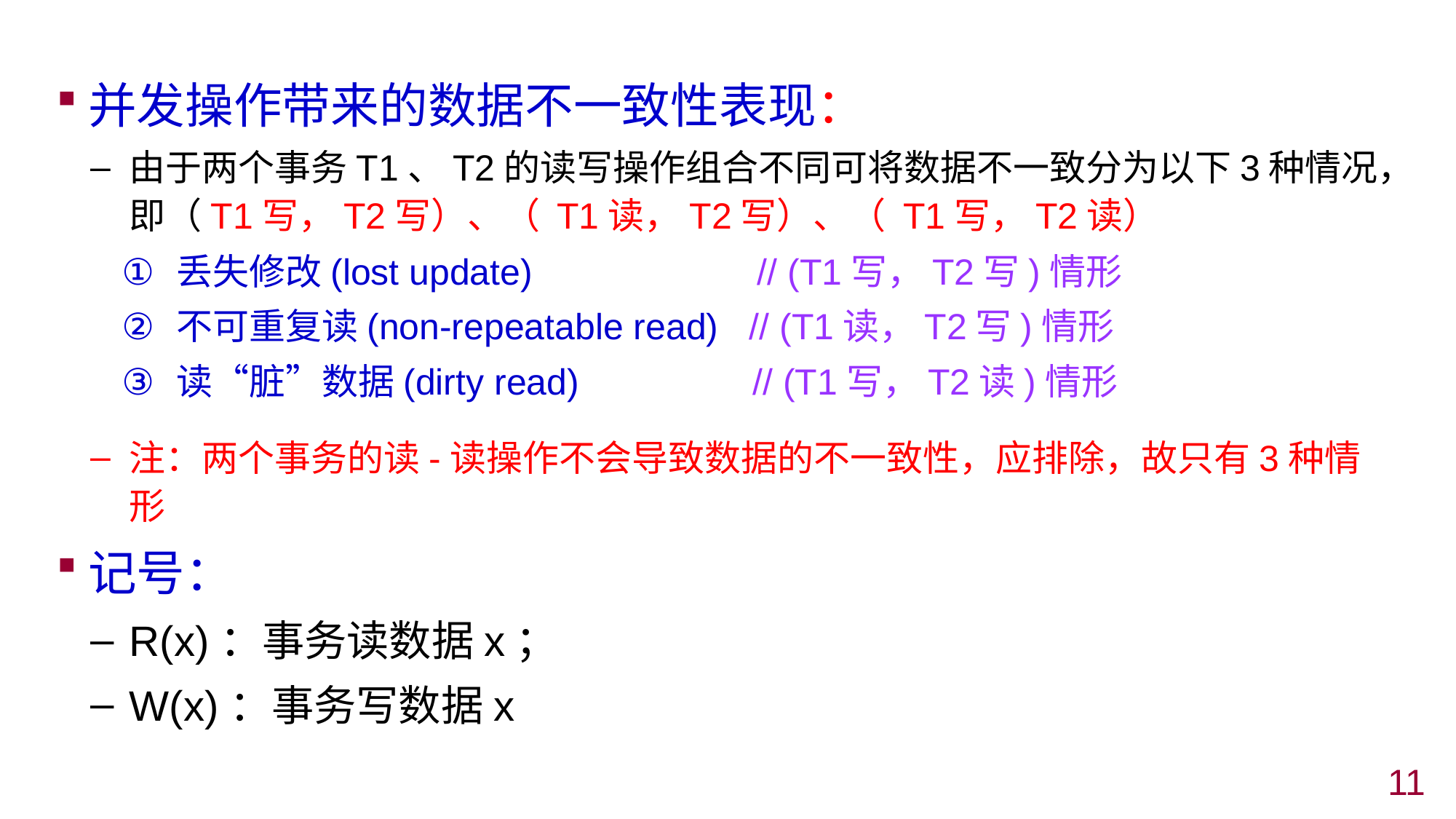

并发操作带来的数据不一致性表现：
由于两个事务T1、T2的读写操作组合不同可将数据不一致分为以下3种情况，即（T1写，T2写）、（ T1读，T2写）、（ T1写，T2读）
丢失修改(lost update)                      // (T1写，T2写)情形
不可重复读(non-repeatable read)   // (T1读，T2写)情形
读“脏”数据(dirty read)                 // (T1写，T2读)情形

注：两个事务的读-读操作不会导致数据的不一致性，应排除，故只有3种情形
记号：
R(x)：事务读数据x；
W(x)：事务写数据x
11